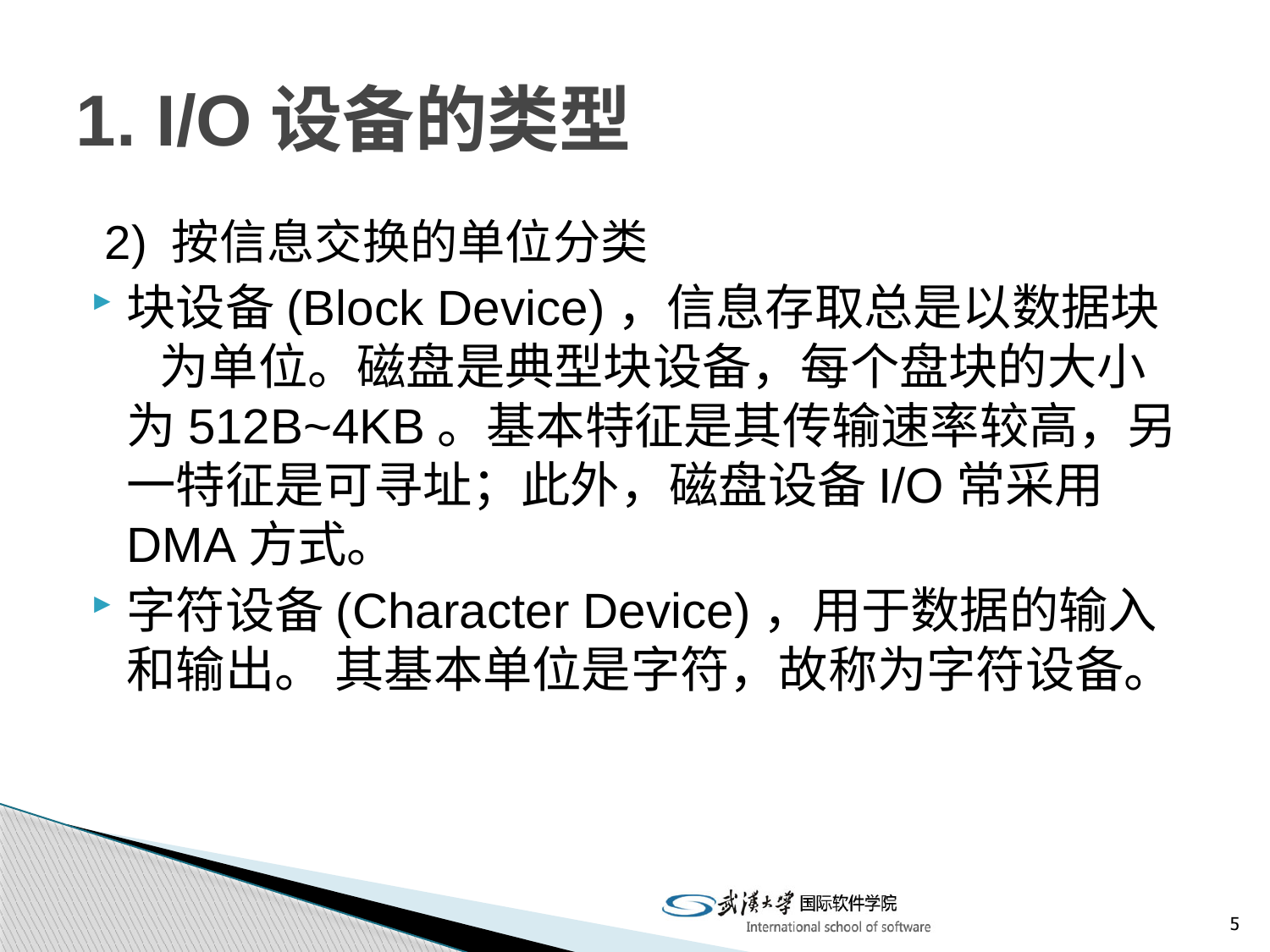

# 1. I/O设备的类型
 2) 按信息交换的单位分类
块设备(Block Device)，信息存取总是以数据块       为单位。磁盘是典型块设备，每个盘块的大小为512B~4KB。基本特征是其传输速率较高，另一特征是可寻址；此外，磁盘设备I/O常采用DMA方式。
字符设备(Character Device)，用于数据的输入和输出。 其基本单位是字符，故称为字符设备。
5